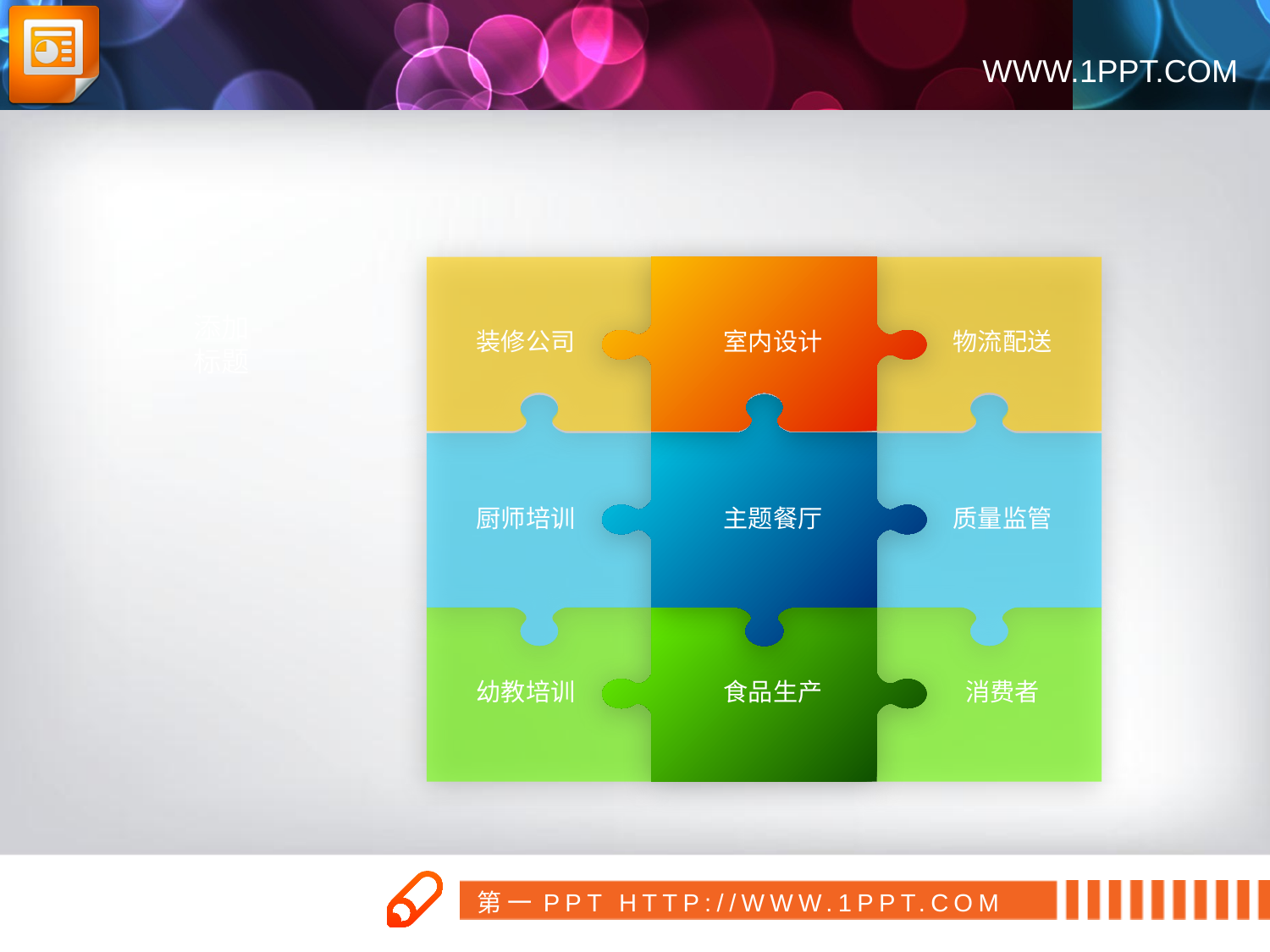

装修公司
室内设计
物流配送

厨师培训
主题餐厅
质量监管

幼教培训
食品生产
消费者
添加
标题